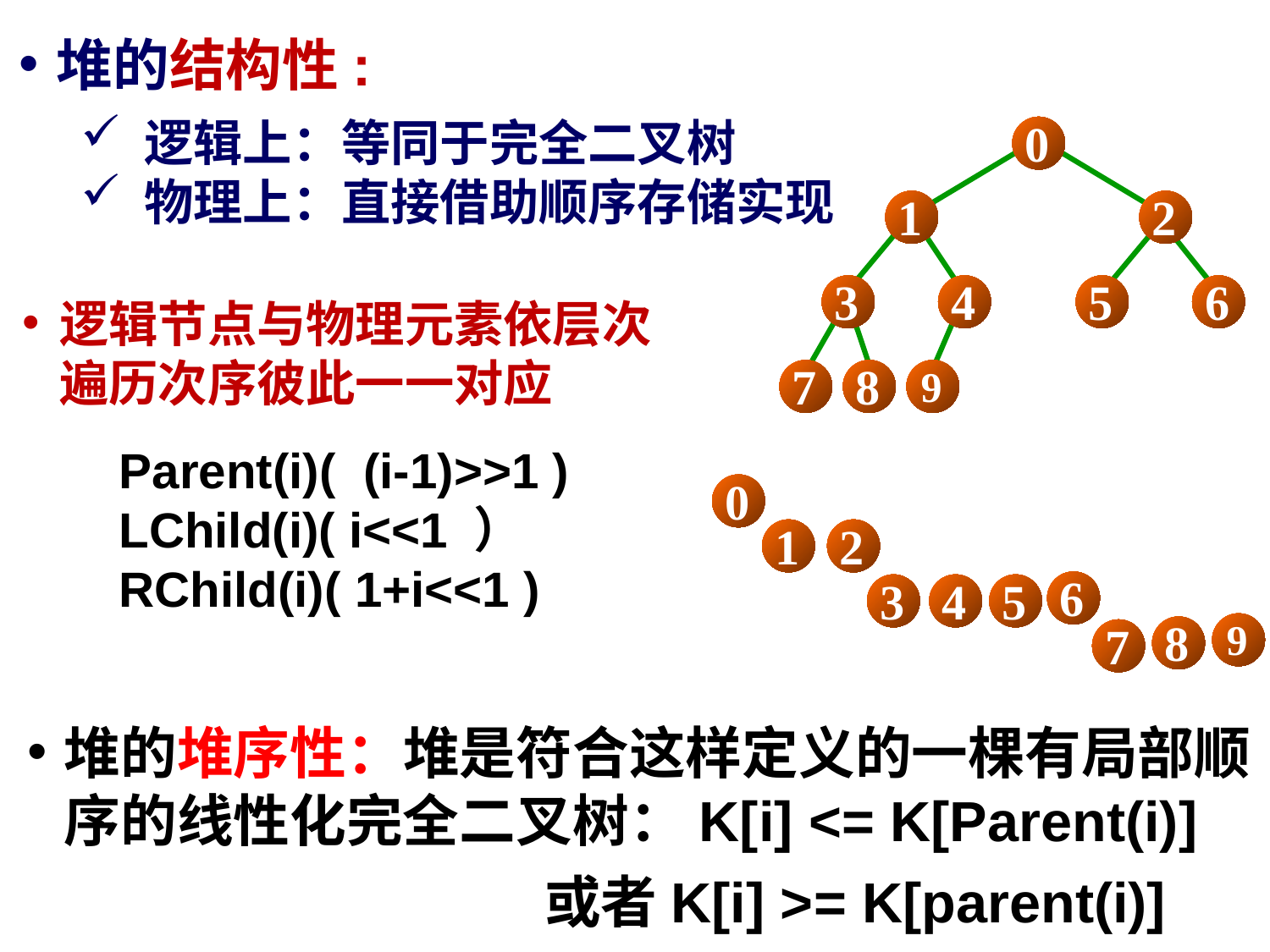

堆的结构性:
逻辑上：等同于完全二叉树
物理上：直接借助顺序存储实现
0

1
2

3
4
5
6

7
8
9

逻辑节点与物理元素依层次遍历次序彼此一一对应
Parent(i)(  (i-1)>>1 )
LChild(i)( i<<1 ）
RChild(i)( 1+i<<1 )
0

1
2

6
3
4
5

8
9
7

堆的堆序性：堆是符合这样定义的一棵有局部顺序的线性化完全二叉树：K[i] <= K[Parent(i)]
                                       或者K[i] >= K[parent(i)]